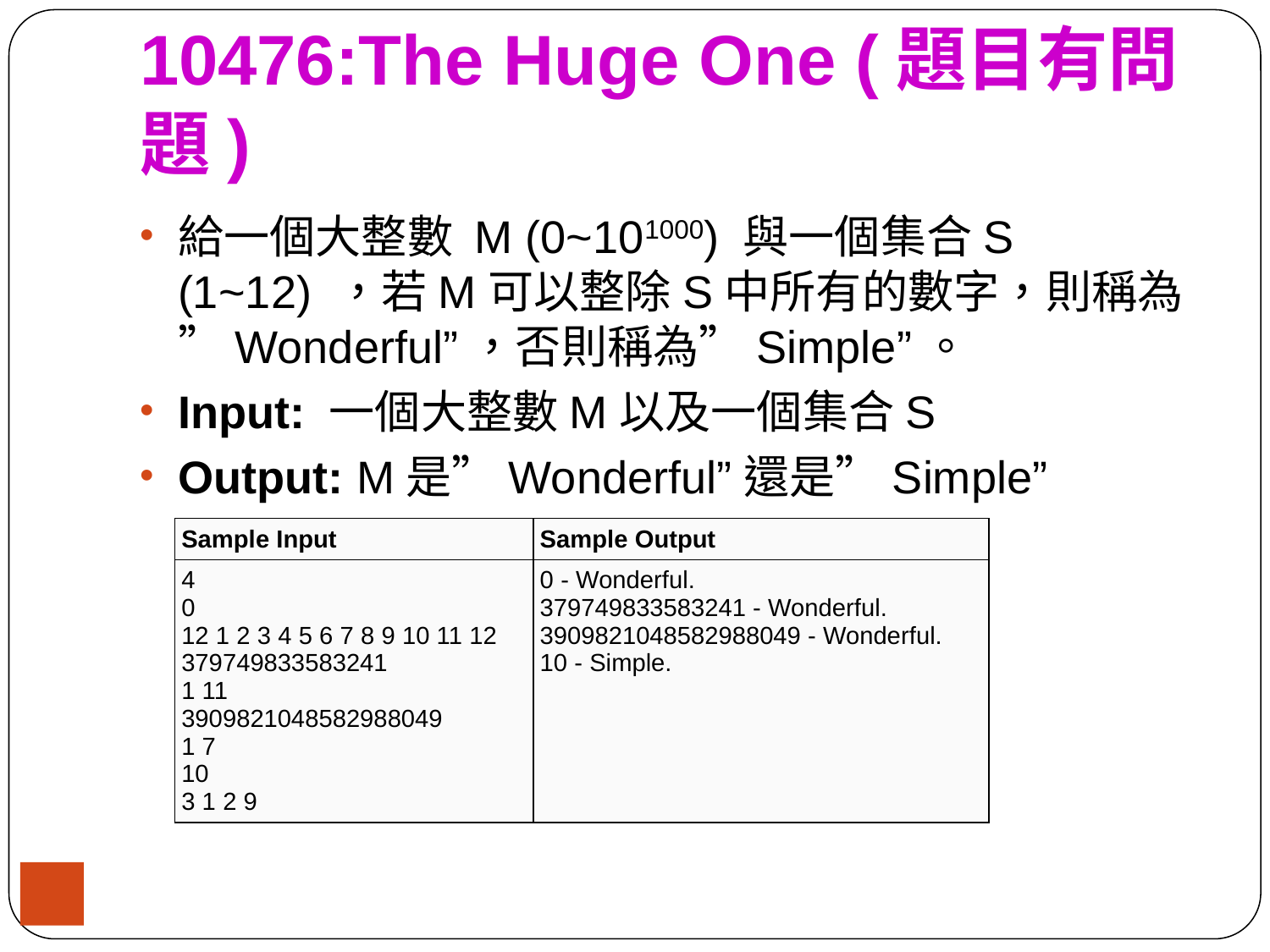

# 10476:The Huge One (題目有問題)
給一個大整數 M (0~101000) 與一個集合S (1~12) ，若M可以整除S中所有的數字，則稱為”Wonderful”，否則稱為”Simple”。
Input: 一個大整數M以及一個集合S
Output: M是”Wonderful”還是”Simple”
| Sample Input | Sample Output |
| --- | --- |
| 4 0 12 1 2 3 4 5 6 7 8 9 10 11 12 379749833583241 1 11 3909821048582988049 1 7 10 3 1 2 9 | 0 - Wonderful. 379749833583241 - Wonderful. 3909821048582988049 - Wonderful. 10 - Simple. |